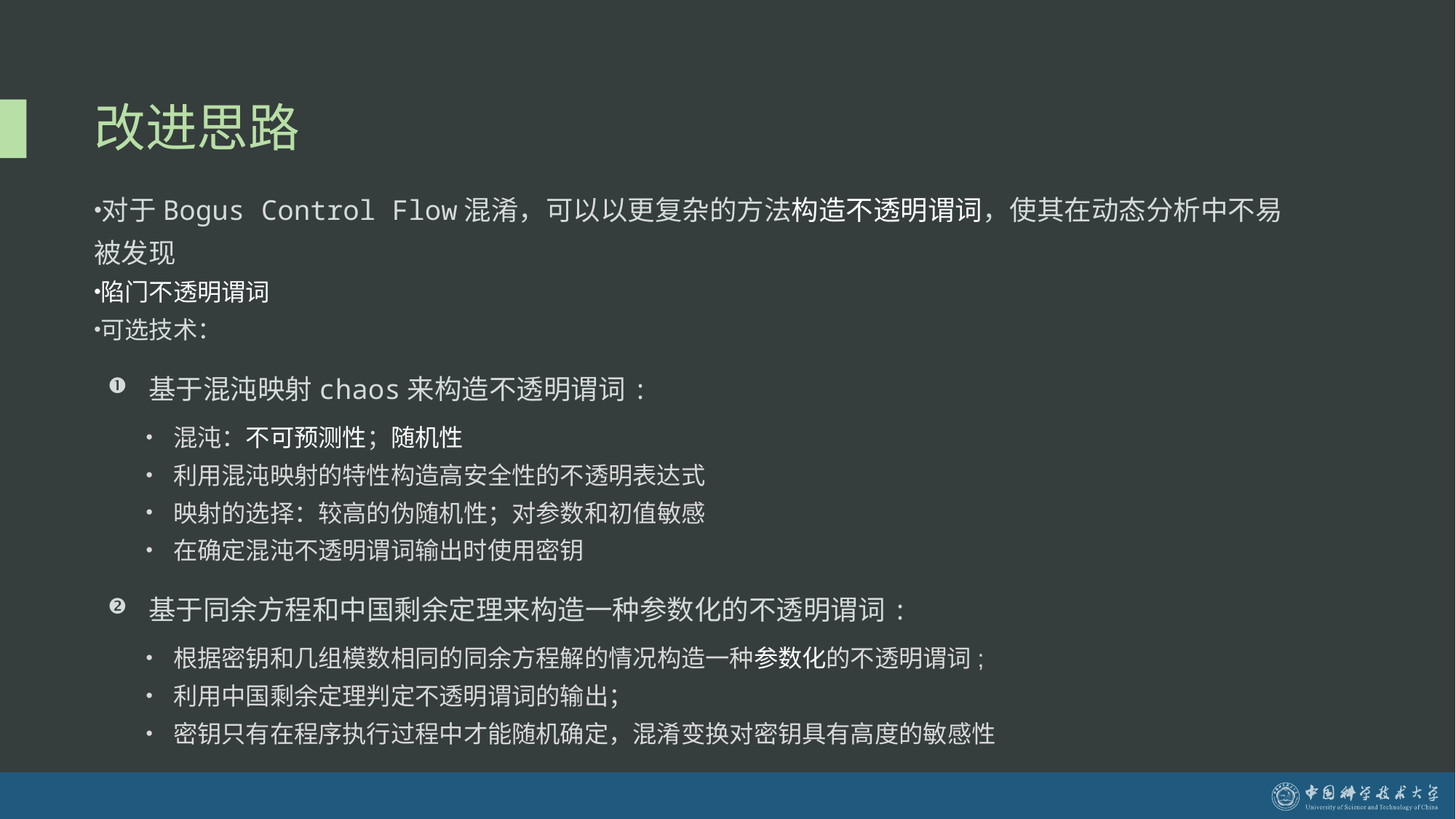

# 改进思路
对于Bogus Control Flow混淆，可以以更复杂的方法构造不透明谓词，使其在动态分析中不易被发现
陷门不透明谓词
可选技术：
基于混沌映射chaos来构造不透明谓词:
混沌：不可预测性；随机性
利用混沌映射的特性构造高安全性的不透明表达式
映射的选择：较高的伪随机性；对参数和初值敏感
在确定混沌不透明谓词输出时使用密钥
基于同余方程和中国剩余定理来构造一种参数化的不透明谓词:
根据密钥和几组模数相同的同余方程解的情况构造一种参数化的不透明谓词;
利用中国剩余定理判定不透明谓词的输出；
密钥只有在程序执行过程中才能随机确定，混淆变换对密钥具有高度的敏感性